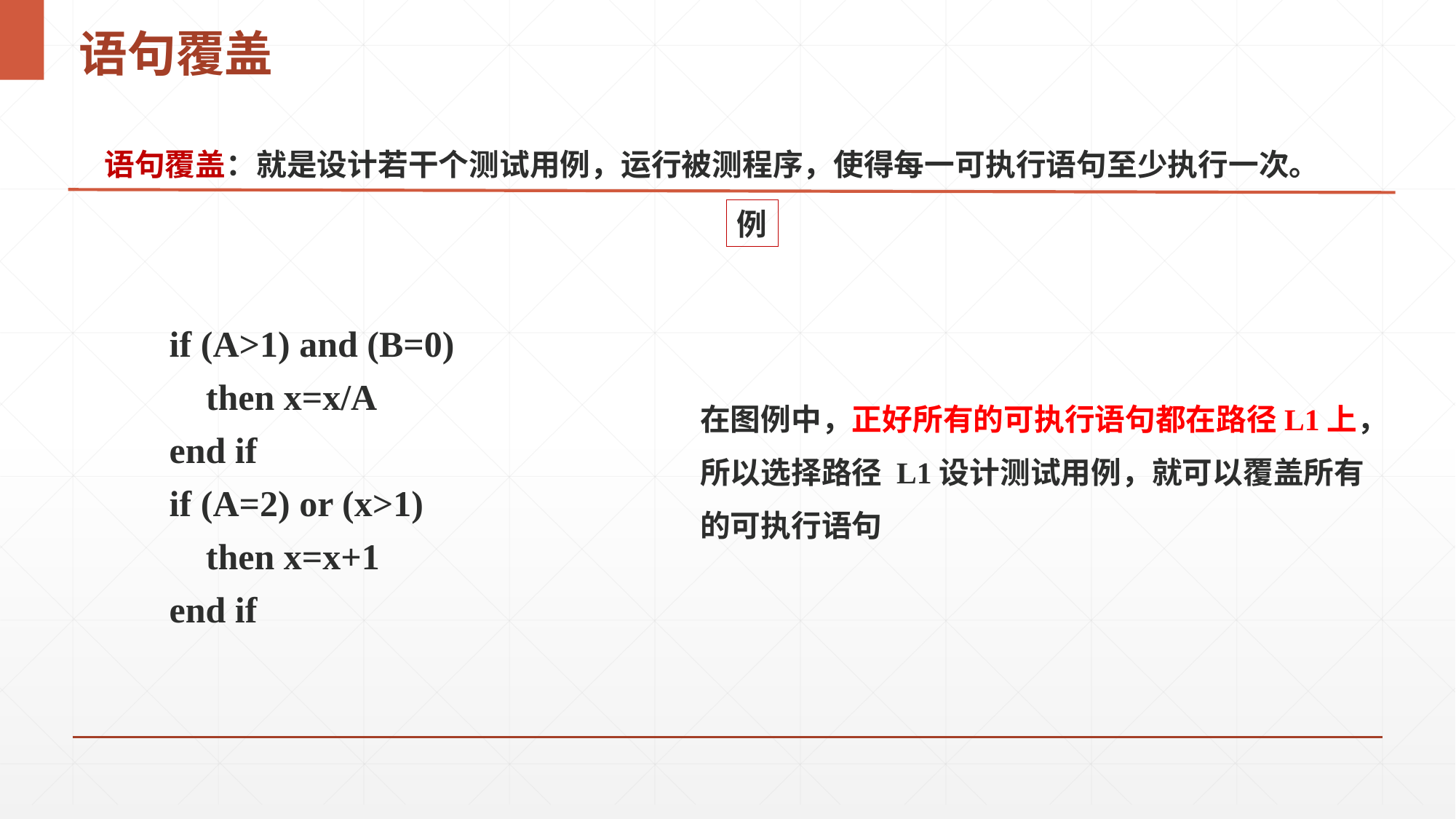

# 语句覆盖
语句覆盖：就是设计若干个测试用例，运行被测程序，使得每一可执行语句至少执行一次。
例
if (A>1) and (B=0)
    then x=x/A
end if
if (A=2) or (x>1)
    then x=x+1
end if
在图例中，正好所有的可执行语句都在路径L1上，所以选择路径 L1设计测试用例，就可以覆盖所有的可执行语句